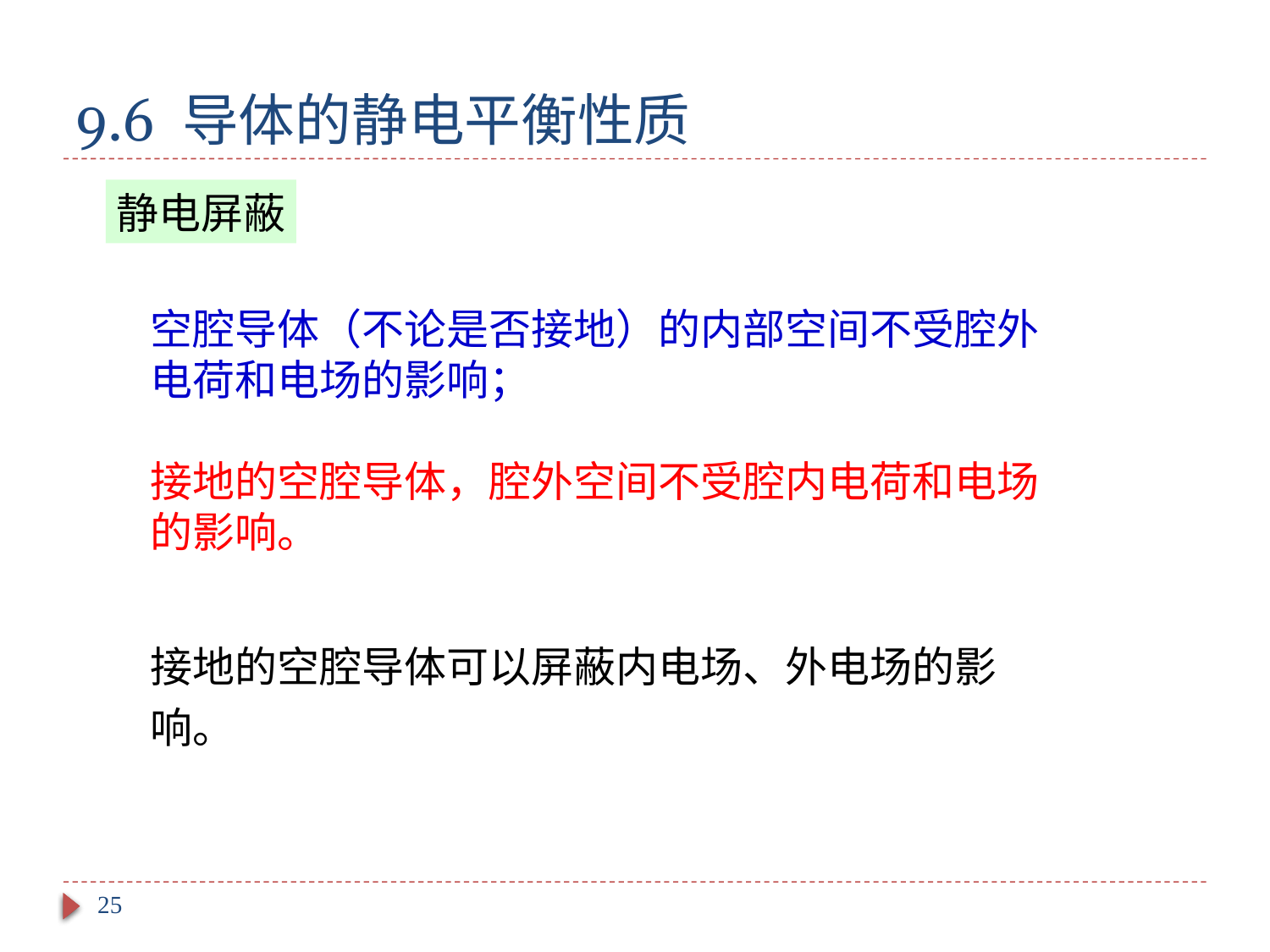

# 9.6 导体的静电平衡性质
静电屏蔽
空腔导体（不论是否接地）的内部空间不受腔外电荷和电场的影响；

接地的空腔导体，腔外空间不受腔内电荷和电场的影响。
接地的空腔导体可以屏蔽内电场、外电场的影响。
25